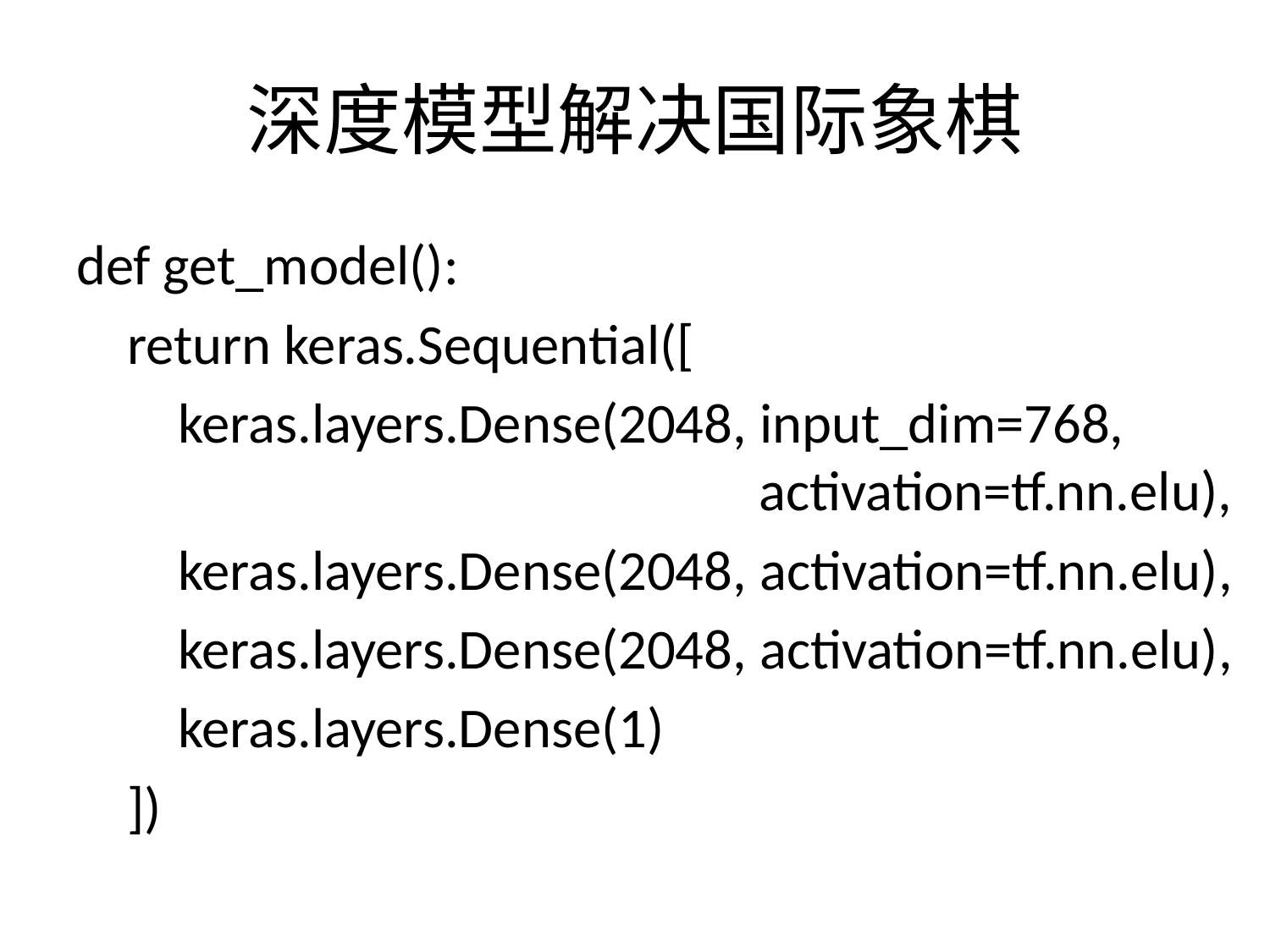

# 深度模型解决国际象棋
def get_model():
    return keras.Sequential([
        keras.layers.Dense(2048, input_dim=768,
                                                  activation=tf.nn.elu),
        keras.layers.Dense(2048, activation=tf.nn.elu),
        keras.layers.Dense(2048, activation=tf.nn.elu),
        keras.layers.Dense(1)
    ])